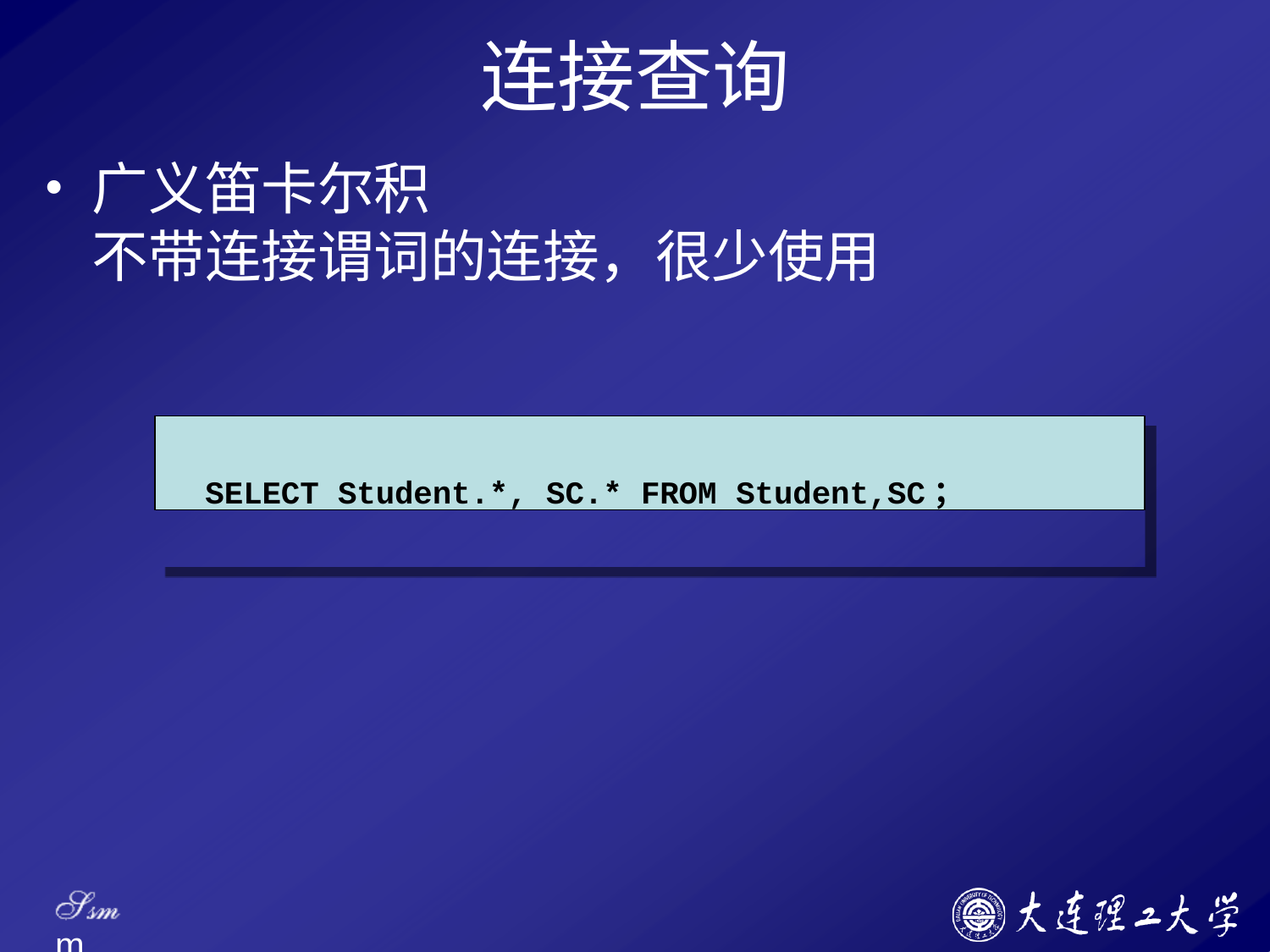

# 连接查询
广义笛卡尔积
不带连接谓词的连接，很少使用

SELECT Student.*, SC.* FROM Student,SC；

Ssm